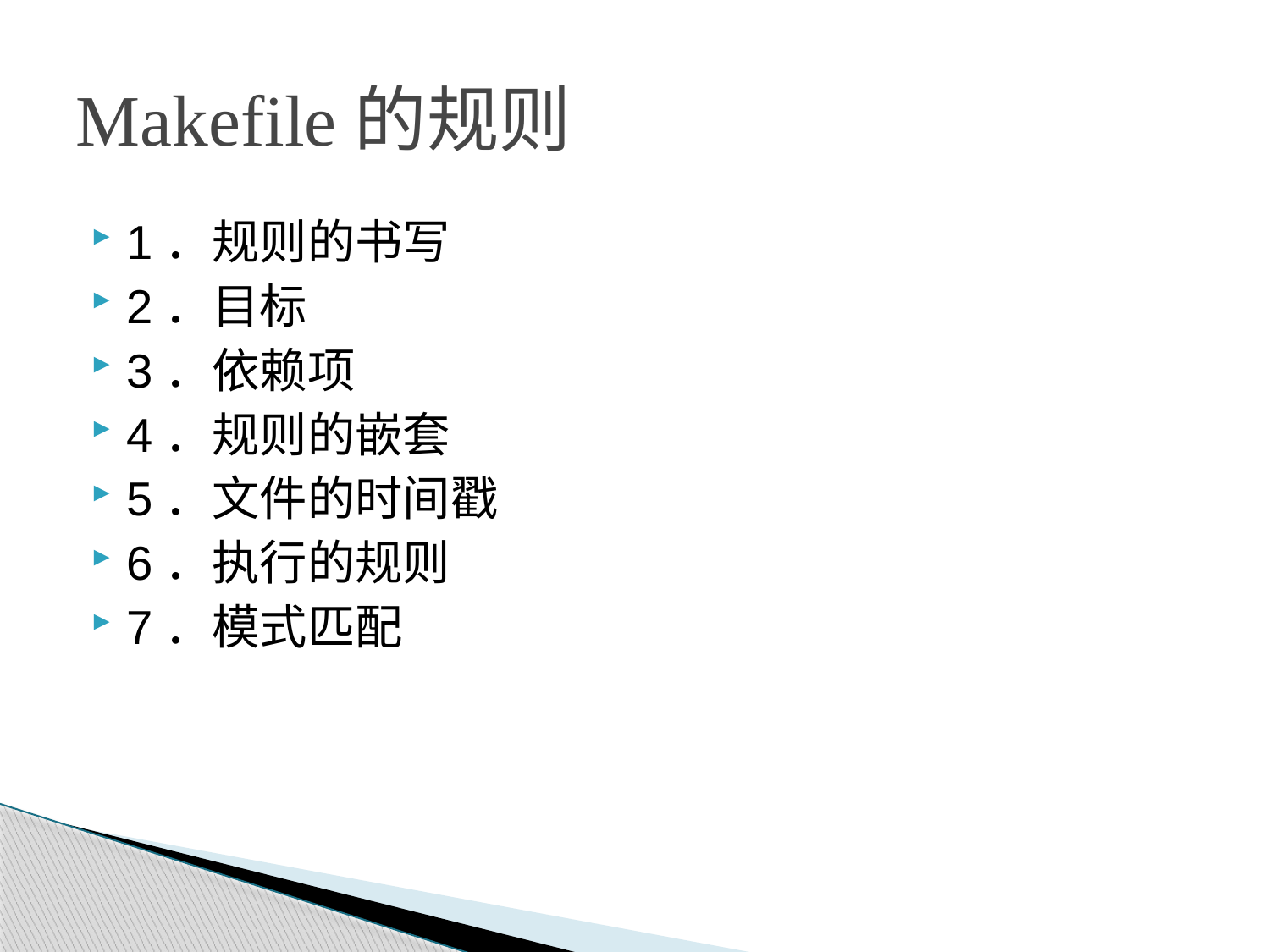

# Makefile的规则
1．规则的书写
2．目标
3．依赖项
4．规则的嵌套
5．文件的时间戳
6．执行的规则
7．模式匹配